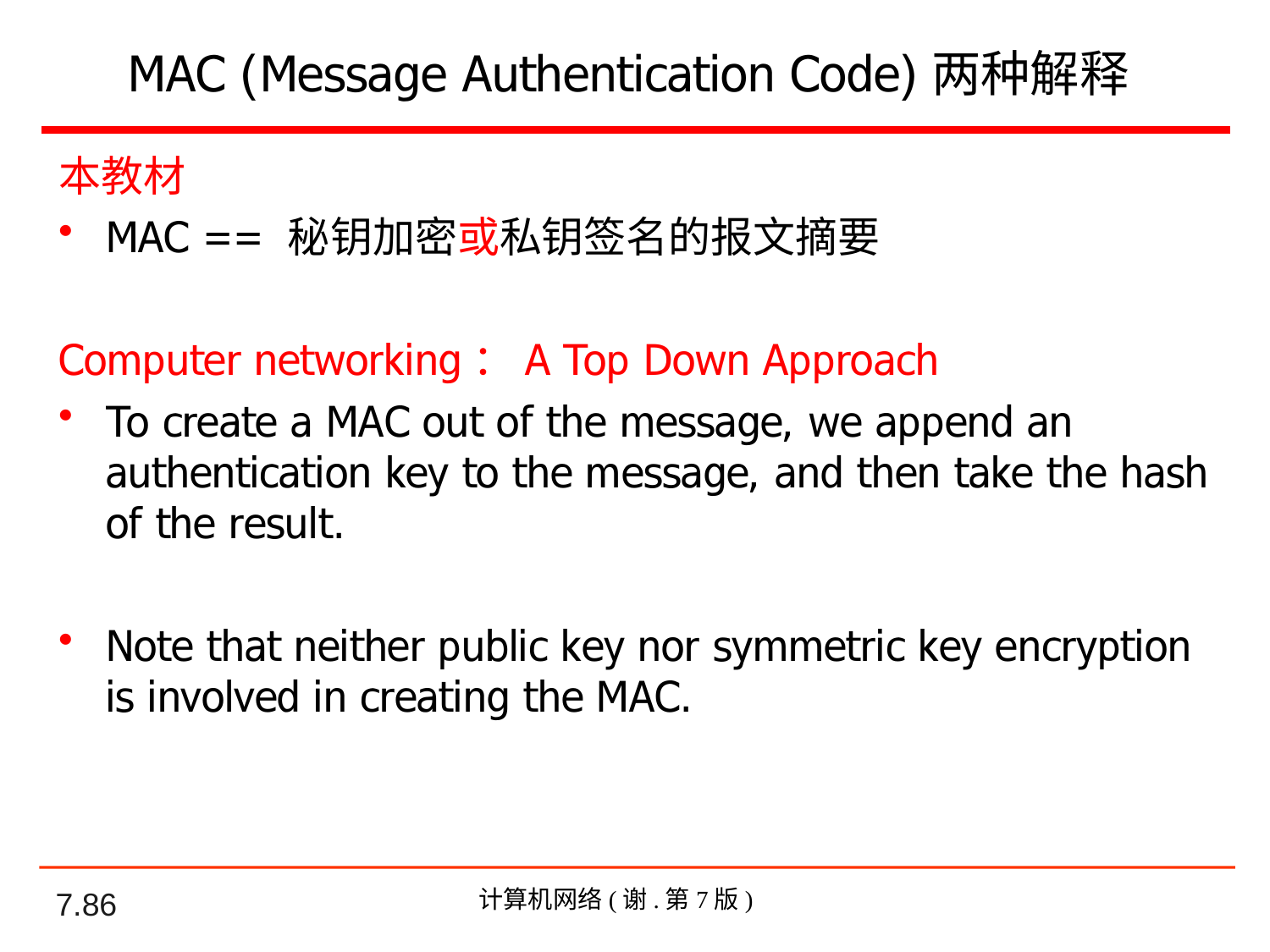

# MAC (Message Authentication Code)两种解释
本教材
MAC == 秘钥加密或私钥签名的报文摘要

Computer networking：A Top Down Approach
To create a MAC out of the message, we append an authentication key to the message, and then take the hash of the result.

Note that neither public key nor symmetric key encryption is involved in creating the MAC.